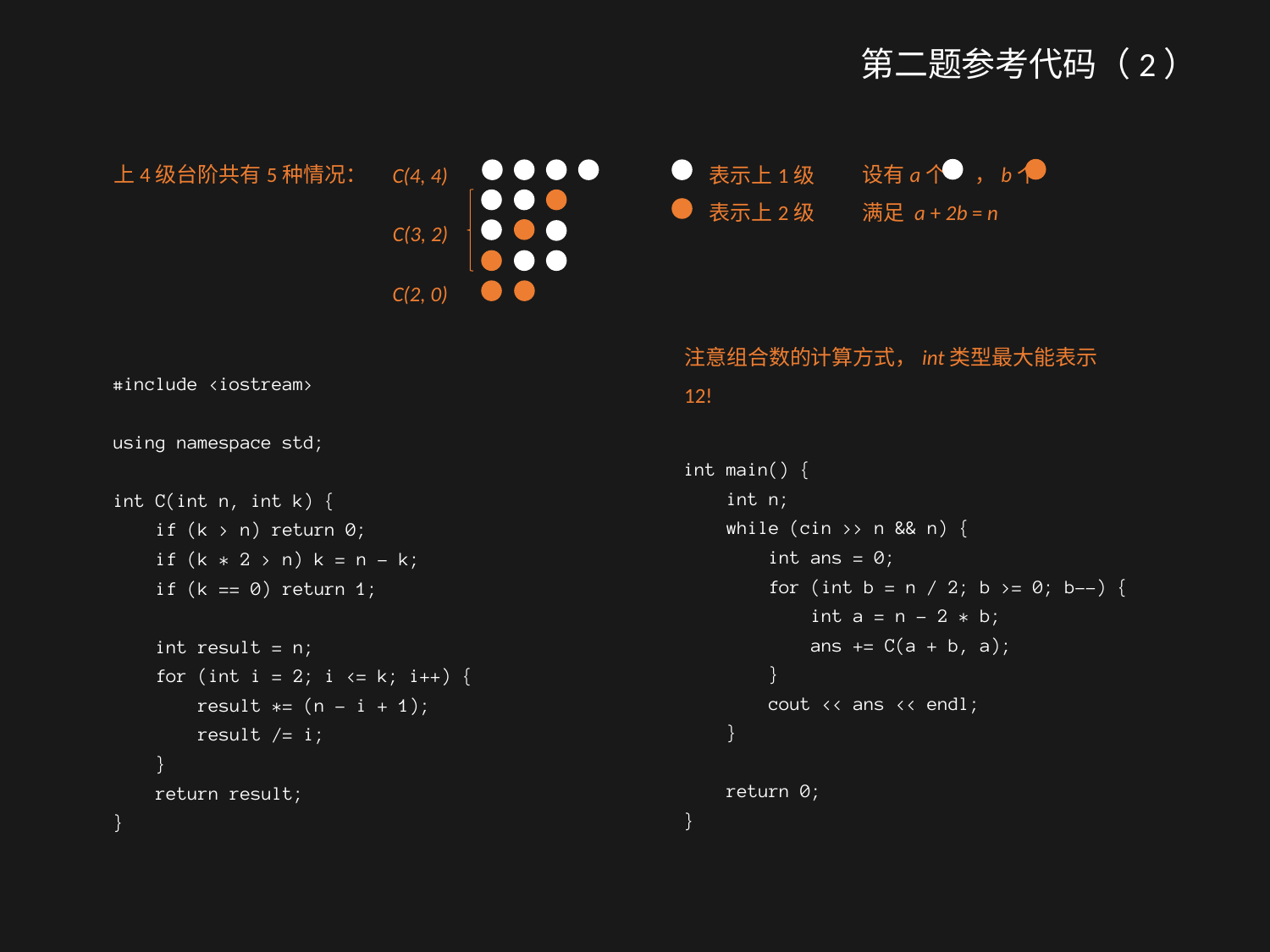

第二题参考代码（2）
设有a个      ，b个
满足 a + 2b = n

上4级台阶共有5种情况：
C(4, 4)

C(3, 2)
C(2, 0)
        表示上1级
        表示上2级

注意组合数的计算方式，int类型最大能表示12!
#include <iostream>

using namespace std;

int C(int n, int k) {
    if (k > n) return 0;
    if (k * 2 > n) k = n - k;
    if (k == 0) return 1;

    int result = n;
    for (int i = 2; i <= k; i++) {
        result *= (n - i + 1);
        result /= i;
    }
    return result;
}
int main() {
    int n;
    while (cin >> n && n) {
        int ans = 0;
        for (int b = n / 2; b >= 0; b--) {
            int a = n - 2 * b;
            ans += C(a + b, a);
        }
        cout << ans << endl;
    }

    return 0;
}